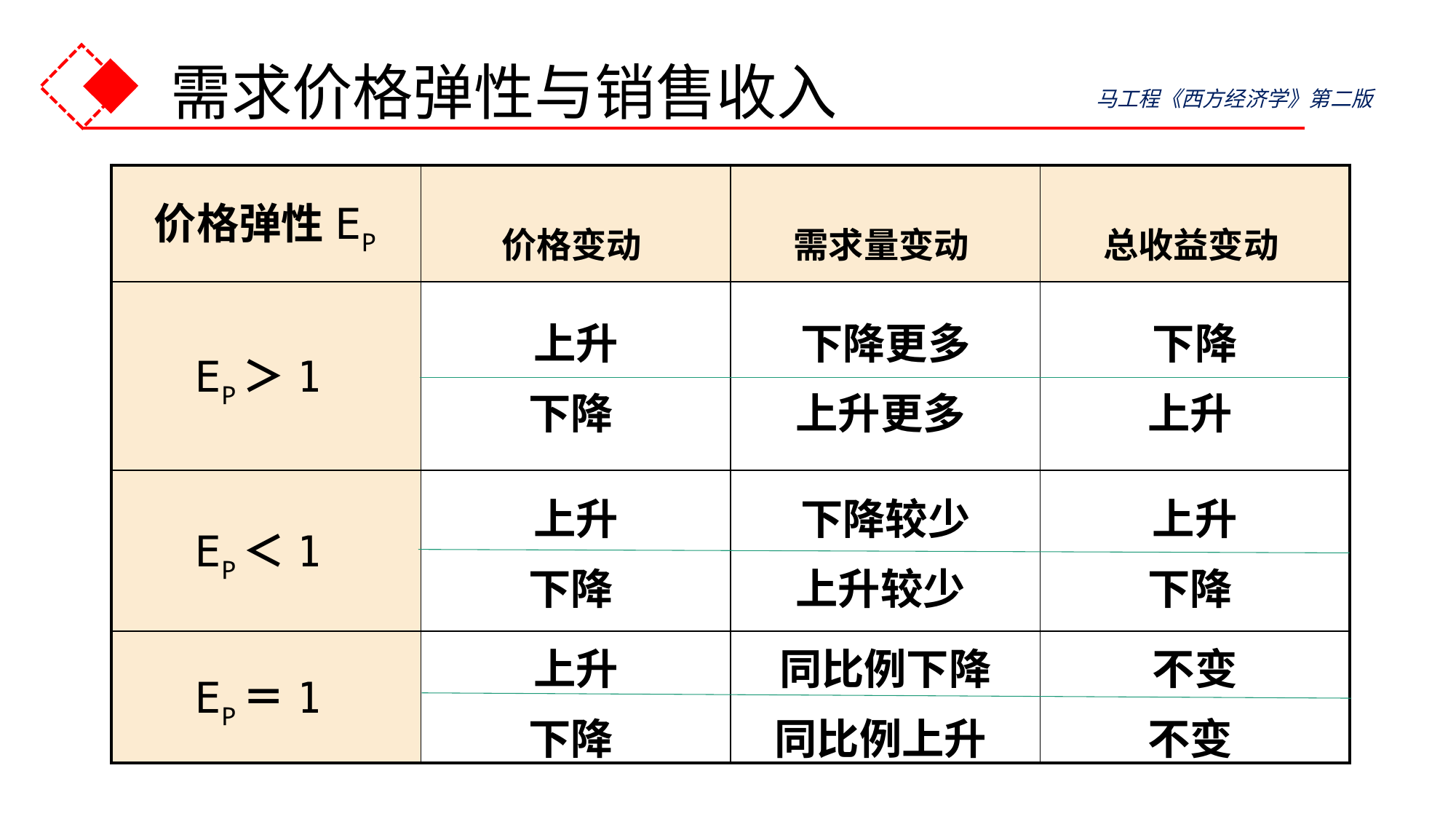

需求价格弹性与销售收入

马工程《西方经济学》第二版
| 价格弹性EP | 价格变动 | 需求量变动 | 总收益变动 |
| --- | --- | --- | --- |
| EP＞1 | 上升 下降 | 下降更多 上升更多 | 下降 上升 |
| EP＜1 | 上升 下降 | 下降较少 上升较少 | 上升 下降 |
| EP＝1 | 上升 下降 | 同比例下降 同比例上升 | 不变 不变 |